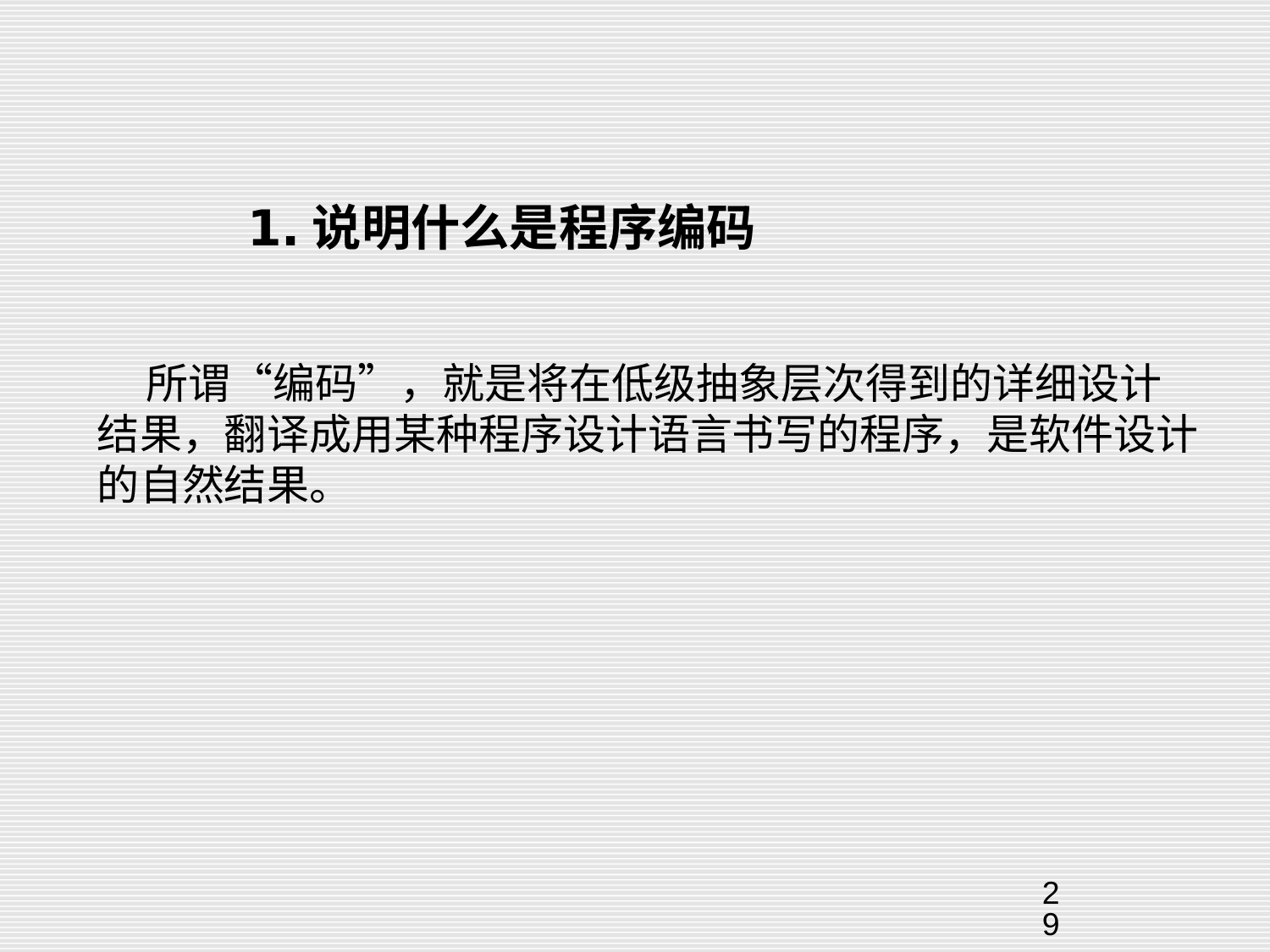

1.说明什么是程序编码
    所谓“编码”，就是将在低级抽象层次得到的详细设计结果，翻译成用某种程序设计语言书写的程序，是软件设计的自然结果。
29